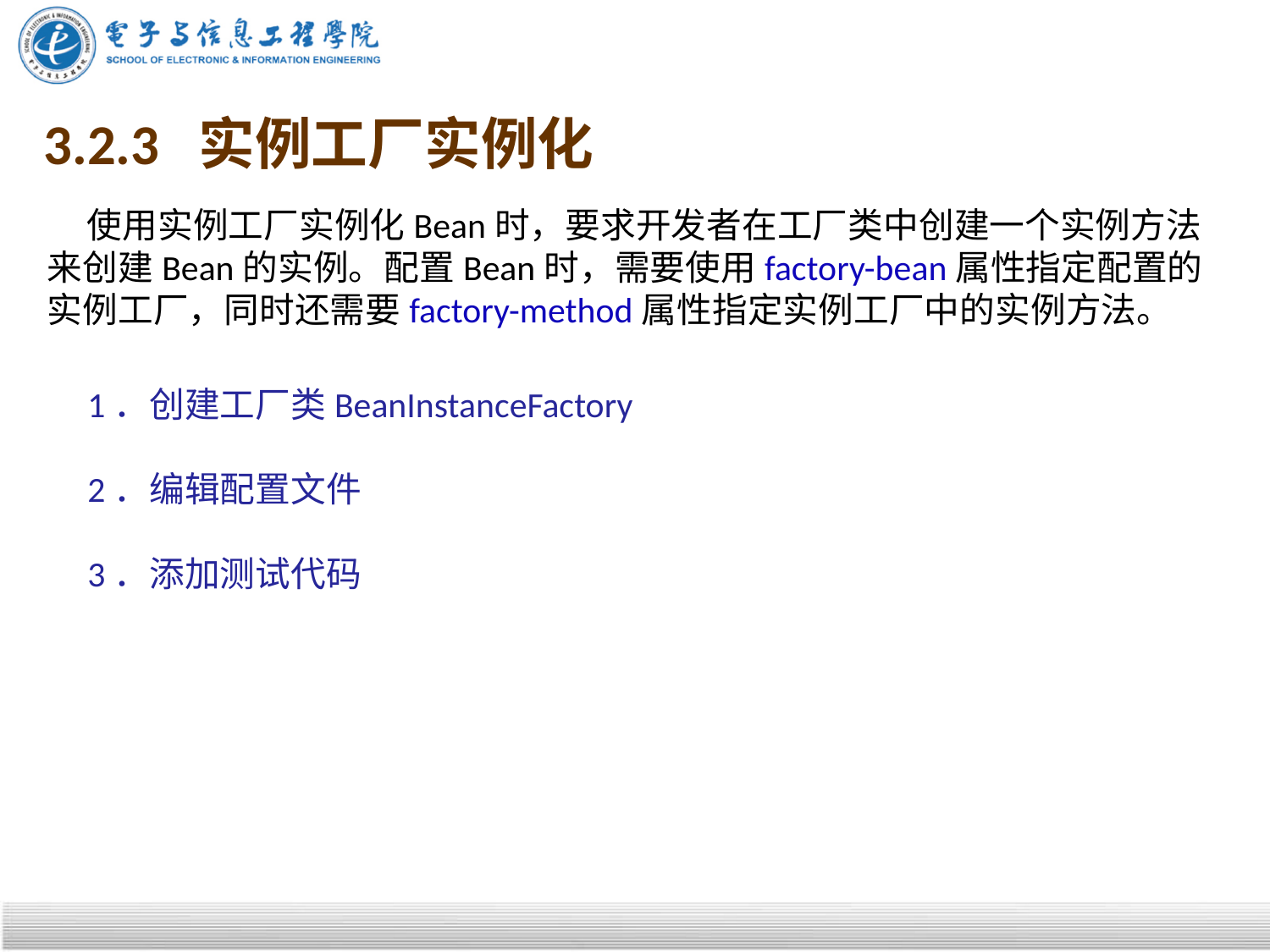

# 3.2.3  实例工厂实例化
    使用实例工厂实例化Bean时，要求开发者在工厂类中创建一个实例方法来创建Bean的实例。配置Bean时，需要使用factory-bean属性指定配置的实例工厂，同时还需要factory-method属性指定实例工厂中的实例方法。
1．创建工厂类BeanInstanceFactory

2．编辑配置文件

3．添加测试代码